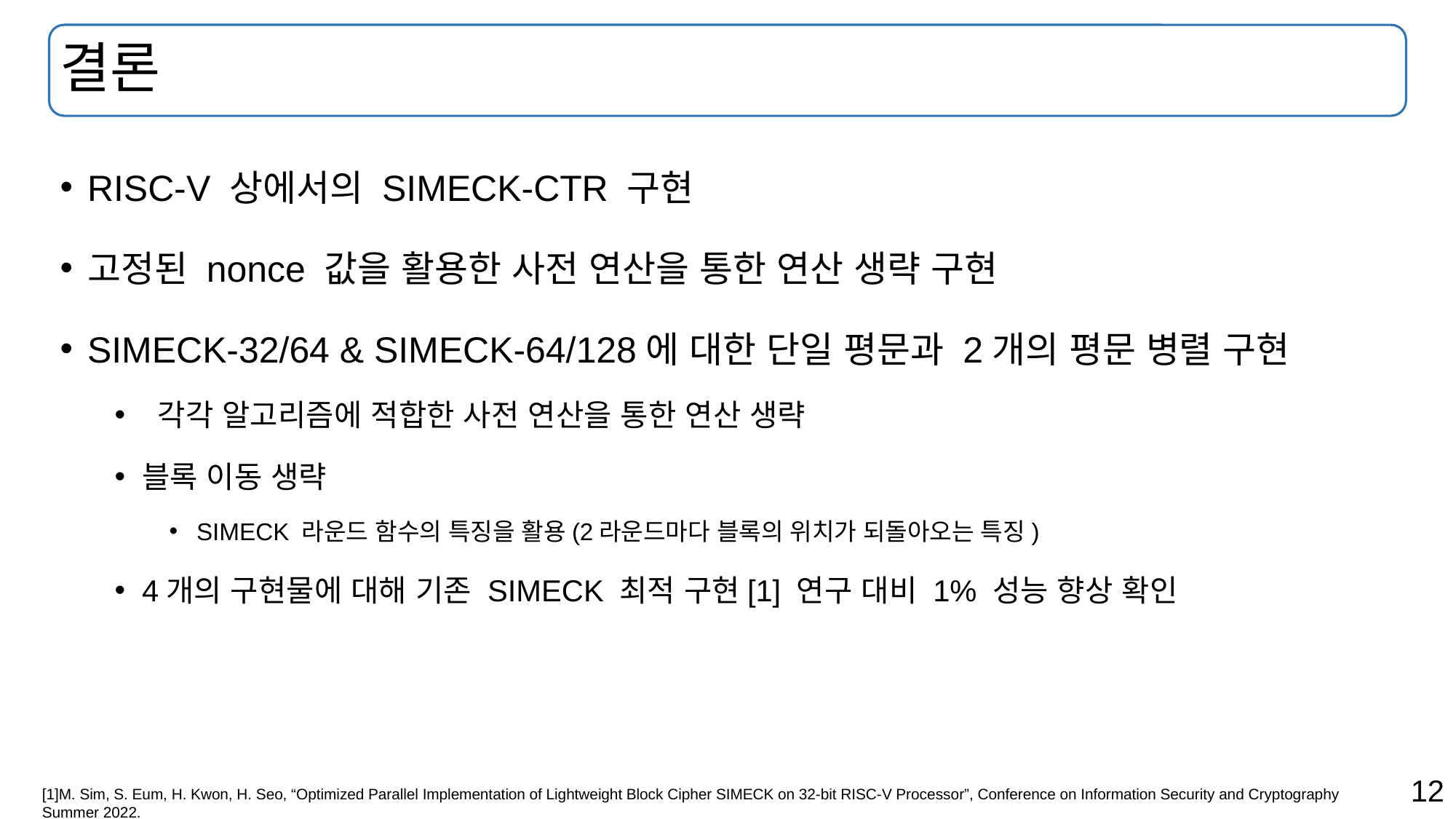

# 결론
RISC-V 상에서의 SIMECK-CTR 구현
고정된 nonce 값을 활용한 사전 연산을 통한 연산 생략 구현
SIMECK-32/64 & SIMECK-64/128에 대한 단일 평문과 2개의 평문 병렬 구현
 각각 알고리즘에 적합한 사전 연산을 통한 연산 생략
블록 이동 생략
SIMECK 라운드 함수의 특징을 활용(2라운드마다 블록의 위치가 되돌아오는 특징)
4개의 구현물에 대해 기존 SIMECK 최적 구현[1] 연구 대비 1% 성능 향상 확인

[1]M. Sim, S. Eum, H. Kwon, H. Seo, “Optimized Parallel Implementation of Lightweight Block Cipher SIMECK on 32-bit RISC-V Processor”, Conference on Information Security and Cryptography Summer 2022.